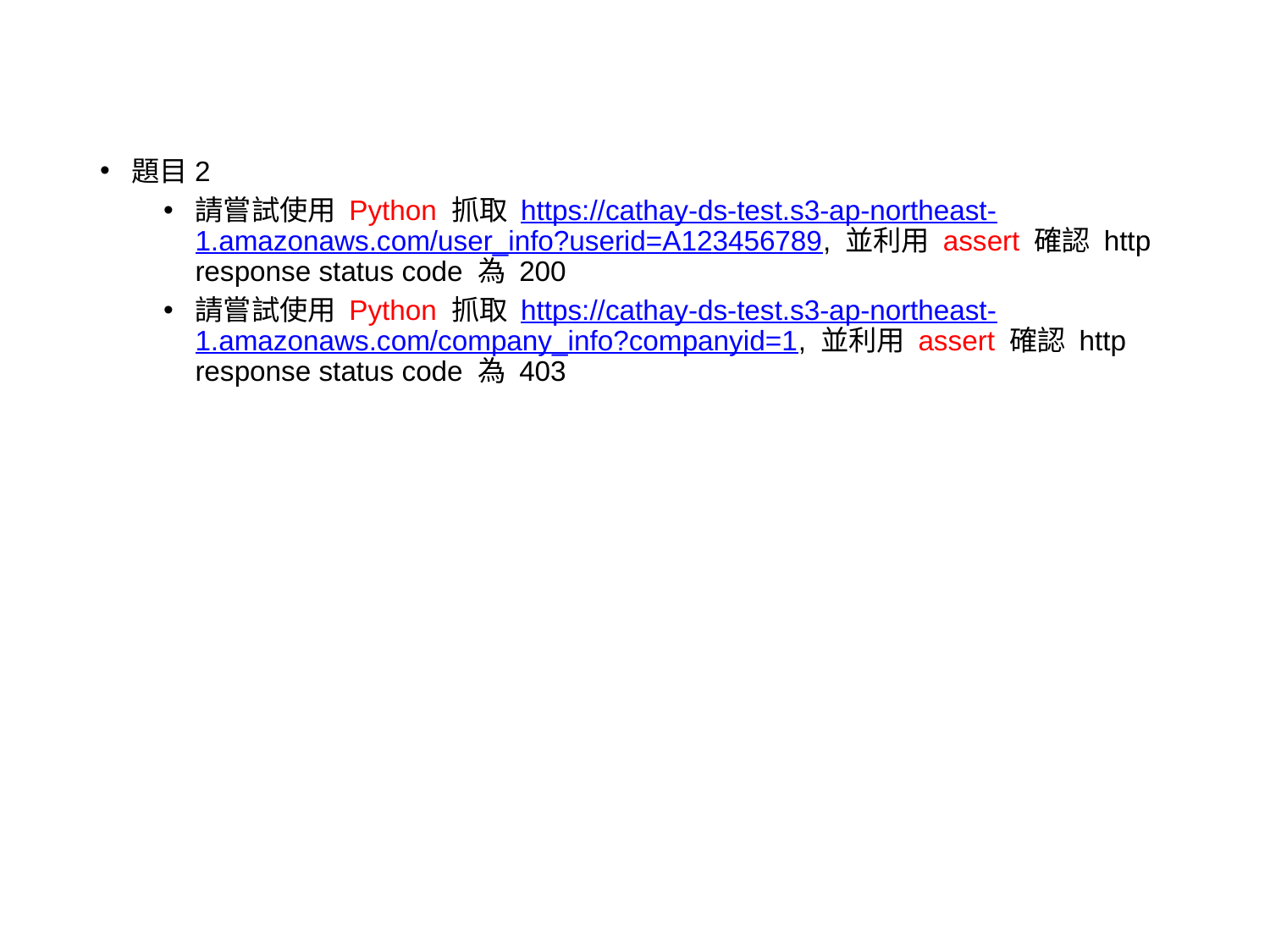

題目2
請嘗試使用 Python 抓取 https://cathay-ds-test.s3-ap-northeast-1.amazonaws.com/user_info?userid=A123456789, 並利用 assert 確認 http response status code 為 200
請嘗試使用 Python 抓取 https://cathay-ds-test.s3-ap-northeast-1.amazonaws.com/company_info?companyid=1, 並利用 assert 確認 http response status code 為 403